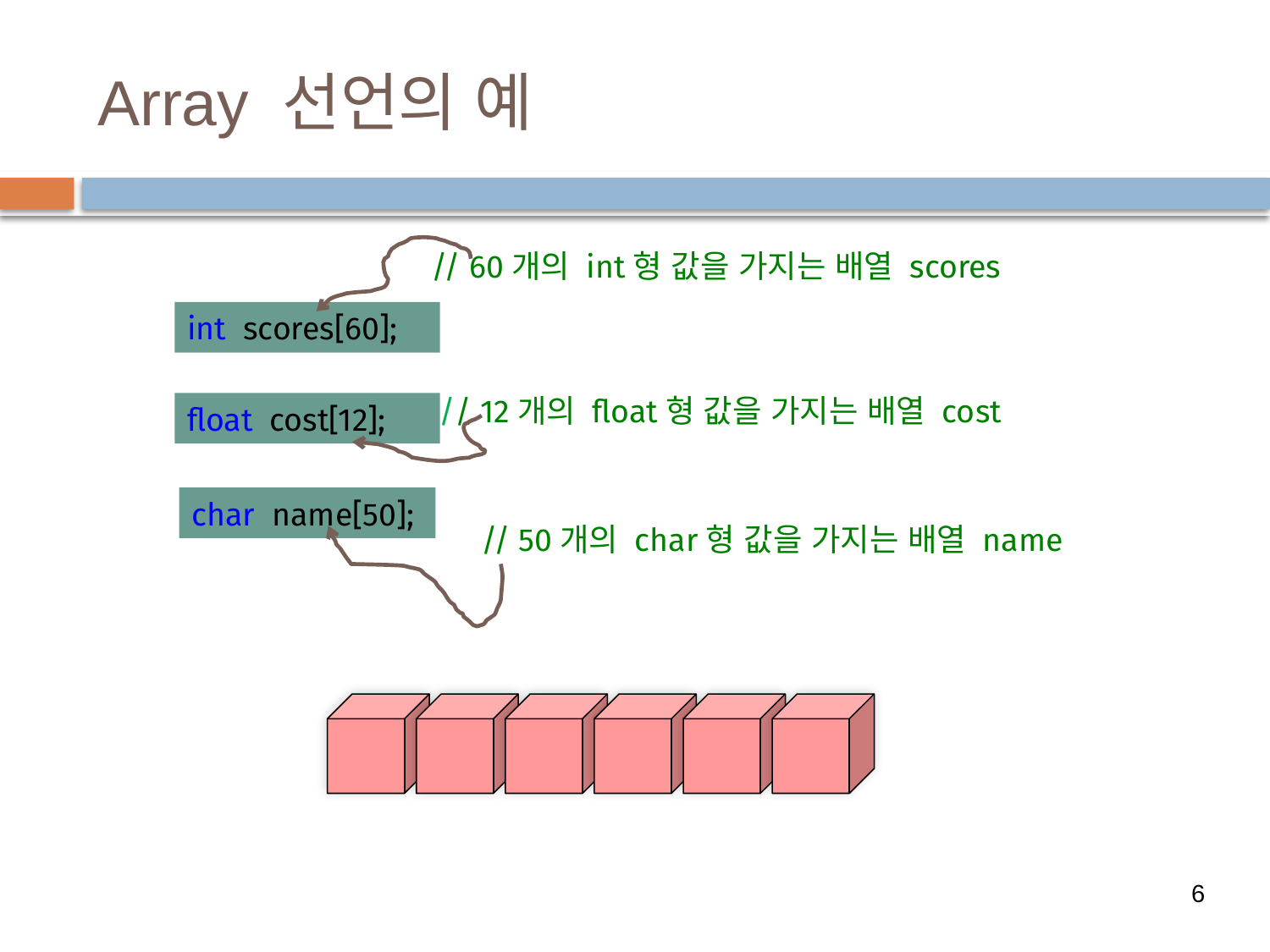

# Array 선언의 예

// 60개의 int형 값을 가지는 배열 scores
int  scores[60];
// 12개의 float형 값을 가지는 배열 cost
float  cost[12];

char  name[50];
// 50개의 char형 값을 가지는 배열 name

6